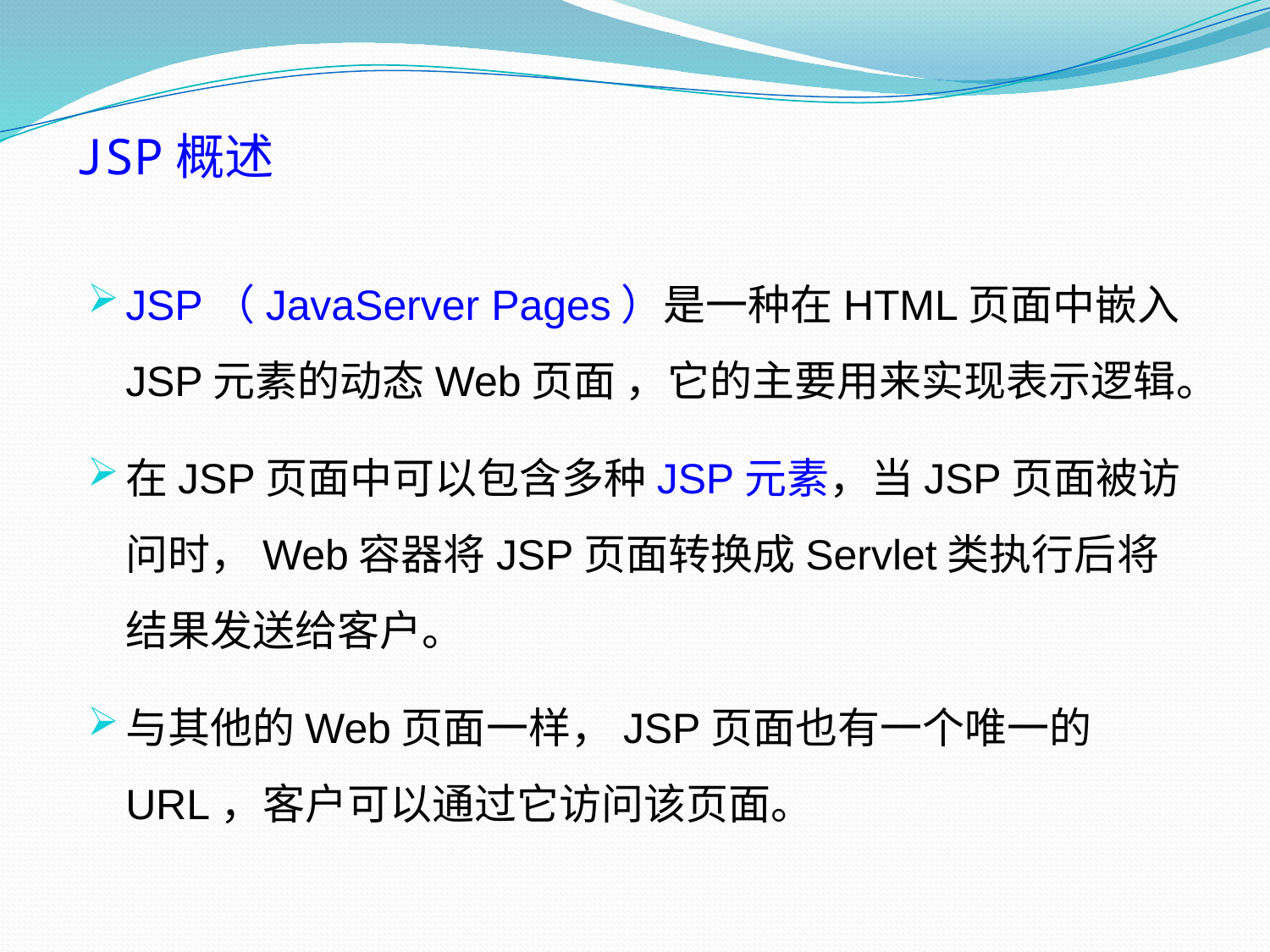

# JSP概述
JSP（JavaServer Pages）是一种在HTML页面中嵌入JSP元素的动态Web页面 ，它的主要用来实现表示逻辑。
在JSP页面中可以包含多种JSP元素，当JSP页面被访问时，Web容器将JSP页面转换成Servlet类执行后将结果发送给客户。
与其他的Web页面一样，JSP页面也有一个唯一的URL，客户可以通过它访问该页面。